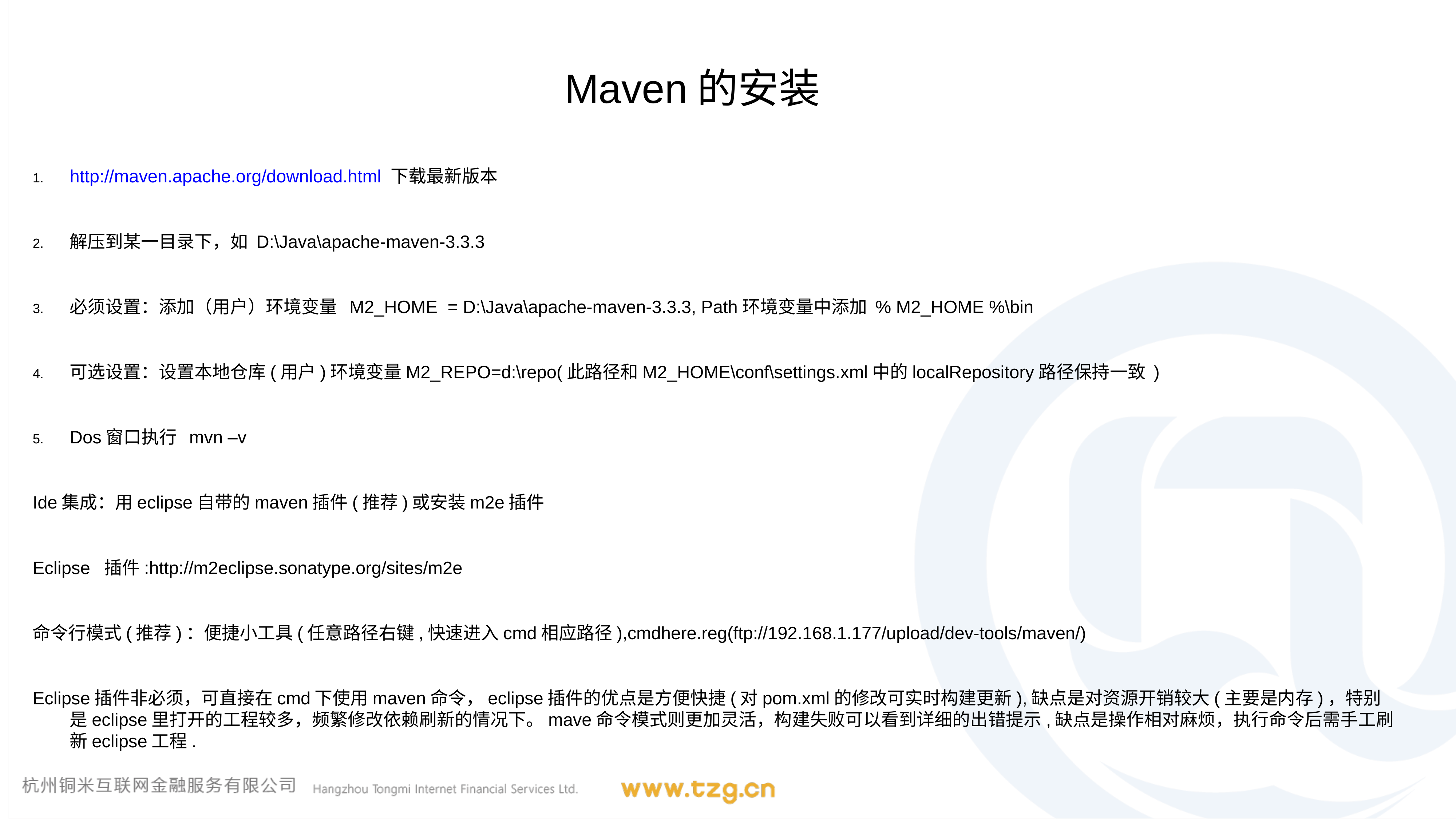

Maven的安装
http://maven.apache.org/download.html 下载最新版本
解压到某一目录下，如 D:\Java\apache-maven-3.3.3
必须设置：添加（用户）环境变量  M2_HOME  = D:\Java\apache-maven-3.3.3, Path环境变量中添加 % M2_HOME %\bin
可选设置：设置本地仓库(用户)环境变量M2_REPO=d:\repo(此路径和M2_HOME\conf\settings.xml中的localRepository路径保持一致 )
Dos窗口执行  mvn –v
Ide集成：用eclipse自带的maven插件(推荐)或安装m2e插件
Eclipse  插件:http://m2eclipse.sonatype.org/sites/m2e
命令行模式(推荐)：便捷小工具(任意路径右键,快速进入cmd相应路径),cmdhere.reg(ftp://192.168.1.177/upload/dev-tools/maven/)
Eclipse插件非必须，可直接在cmd下使用maven命令，eclipse插件的优点是方便快捷(对pom.xml的修改可实时构建更新),缺点是对资源开销较大(主要是内存)，特别是eclipse里打开的工程较多，频繁修改依赖刷新的情况下。mave命令模式则更加灵活，构建失败可以看到详细的出错提示,缺点是操作相对麻烦，执行命令后需手工刷新eclipse工程.